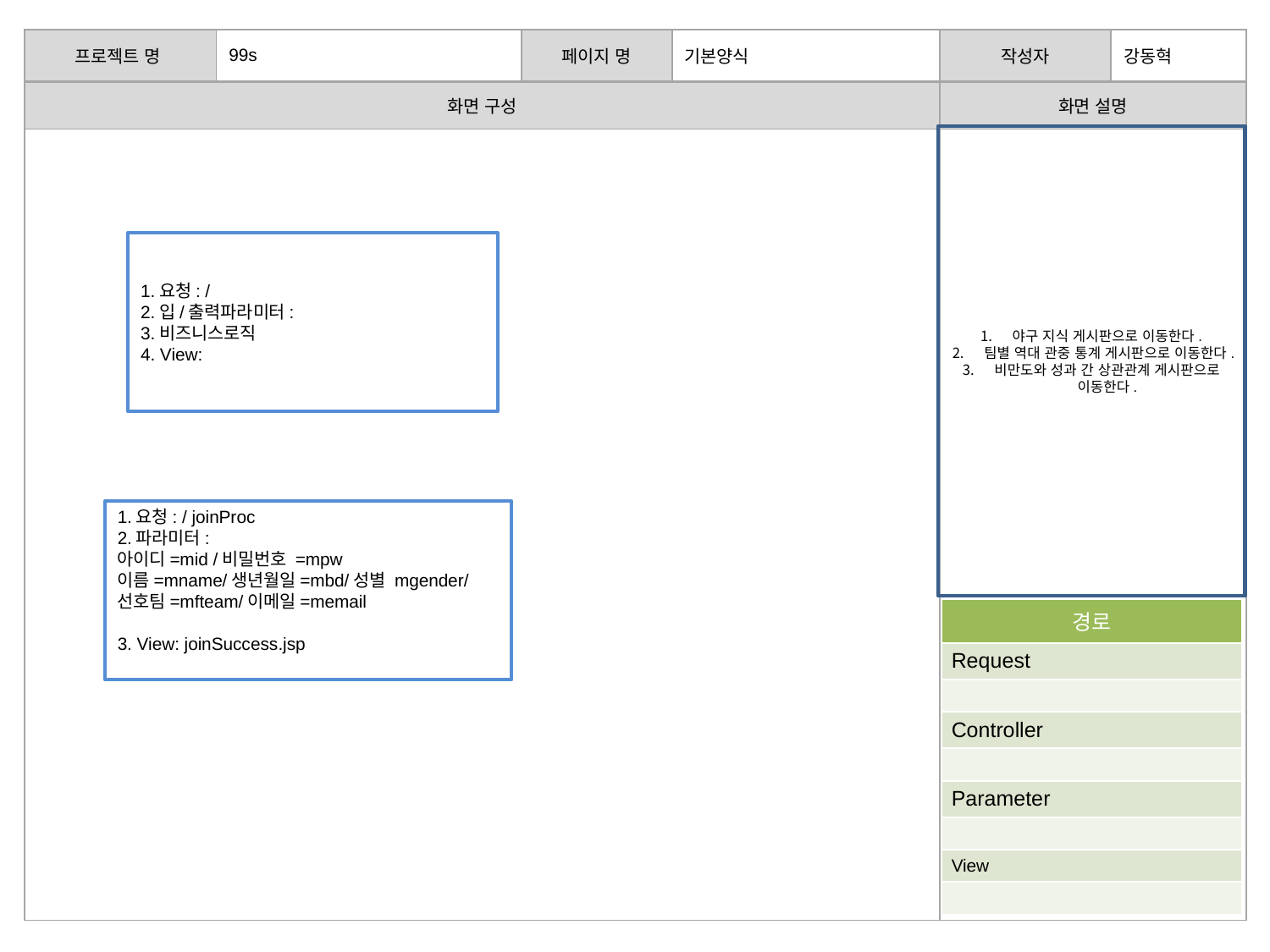

| 프로젝트 명 | 99s | 페이지 명 | 기본양식 | 작성자 | 강동혁 |
| --- | --- | --- | --- | --- | --- |
| 화면 구성 | 화면 설명 |
| --- | --- |
|  |  |
야구 지식 게시판으로 이동한다.
팀별 역대 관중 통계 게시판으로 이동한다.
비만도와 성과 간 상관관계 게시판으로 이동한다.
1.요청: /
2.입/출력파라미터:
3.비즈니스로직
4. View:
1.요청: / joinProc
2.파라미터:
아이디=mid /비밀번호 =mpw
이름=mname/생년월일=mbd/성별 mgender/
선호팀=mfteam/이메일=memail

3. View: joinSuccess.jsp

| 경로 |
| --- |
| Request |
|  |
| Controller |
|  |
| Parameter |
|  |
| View |
|  |